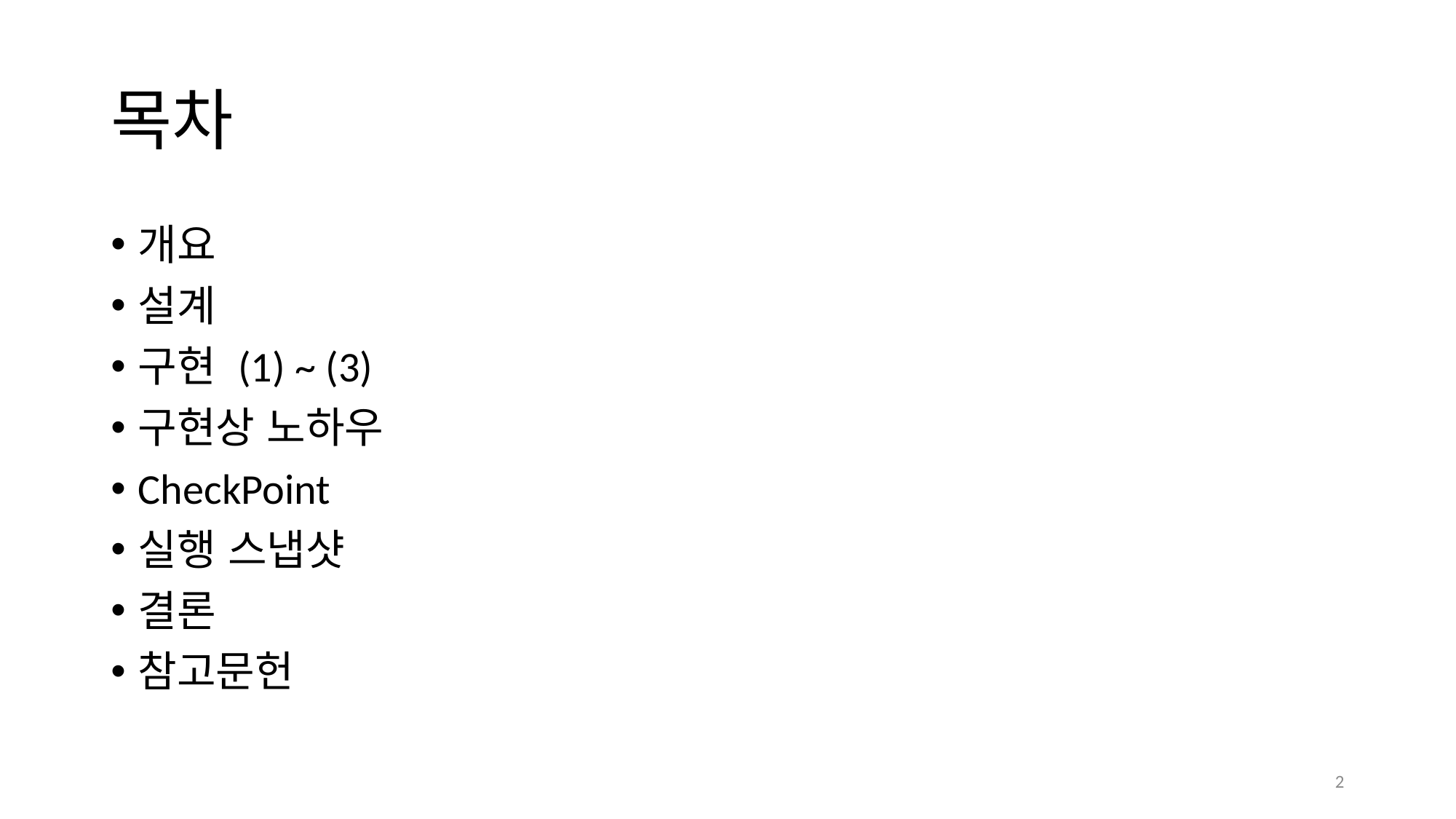

# 목차
개요
설계
구현 (1) ~ (3)
구현상 노하우
CheckPoint
실행 스냅샷
결론
참고문헌

2